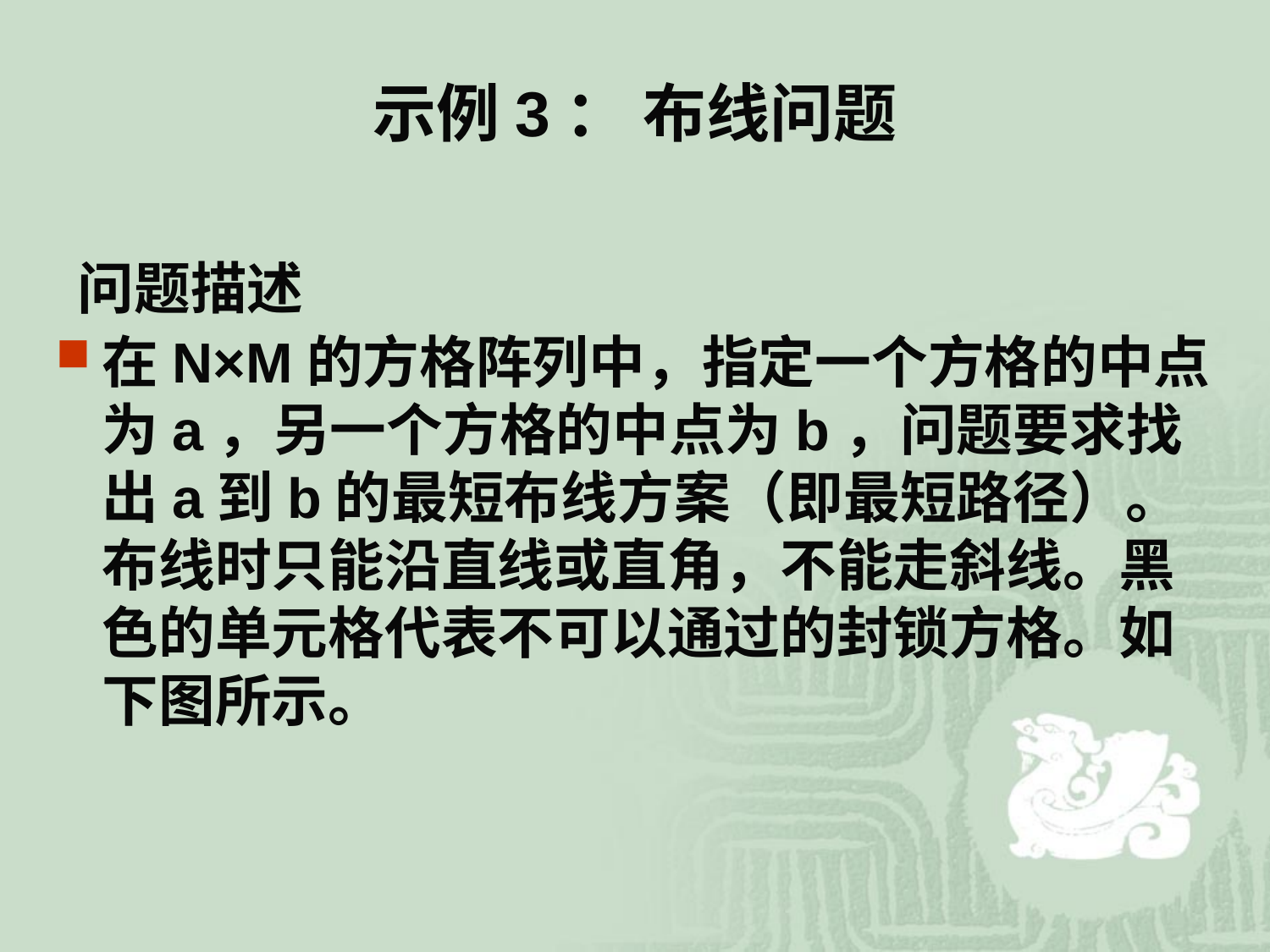

# 示例3： 布线问题
问题描述
在N×M的方格阵列中，指定一个方格的中点为a，另一个方格的中点为b，问题要求找出a到b的最短布线方案（即最短路径）。布线时只能沿直线或直角，不能走斜线。黑色的单元格代表不可以通过的封锁方格。如下图所示。